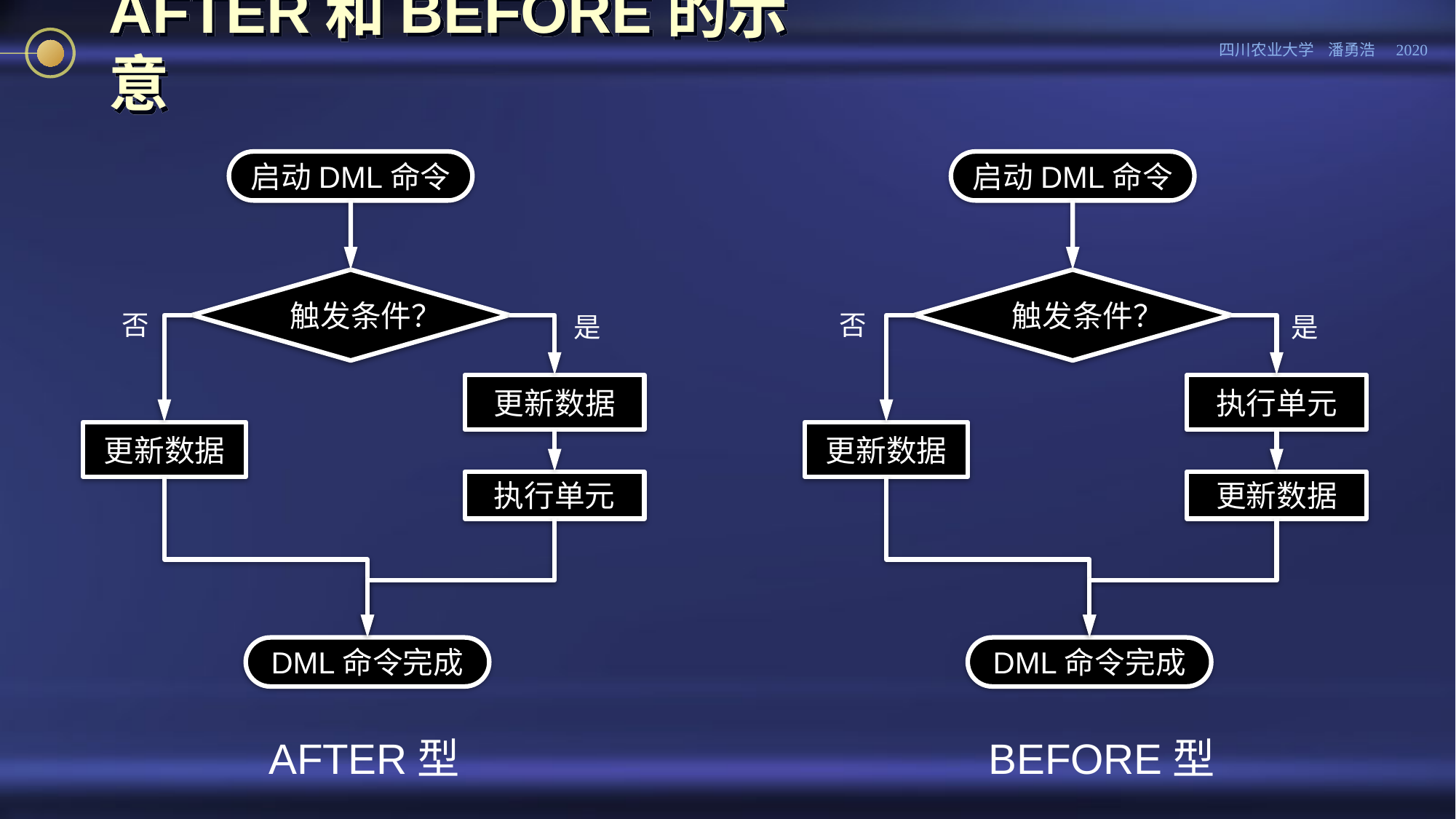

# AFTER和BEFORE的示意
启动DML命令
触发条件？
更新数据
更新数据
执行单元
DML命令完成
启动DML命令
触发条件？
执行单元
更新数据
更新数据
DML命令完成
否
否
是
是
AFTER型
BEFORE型